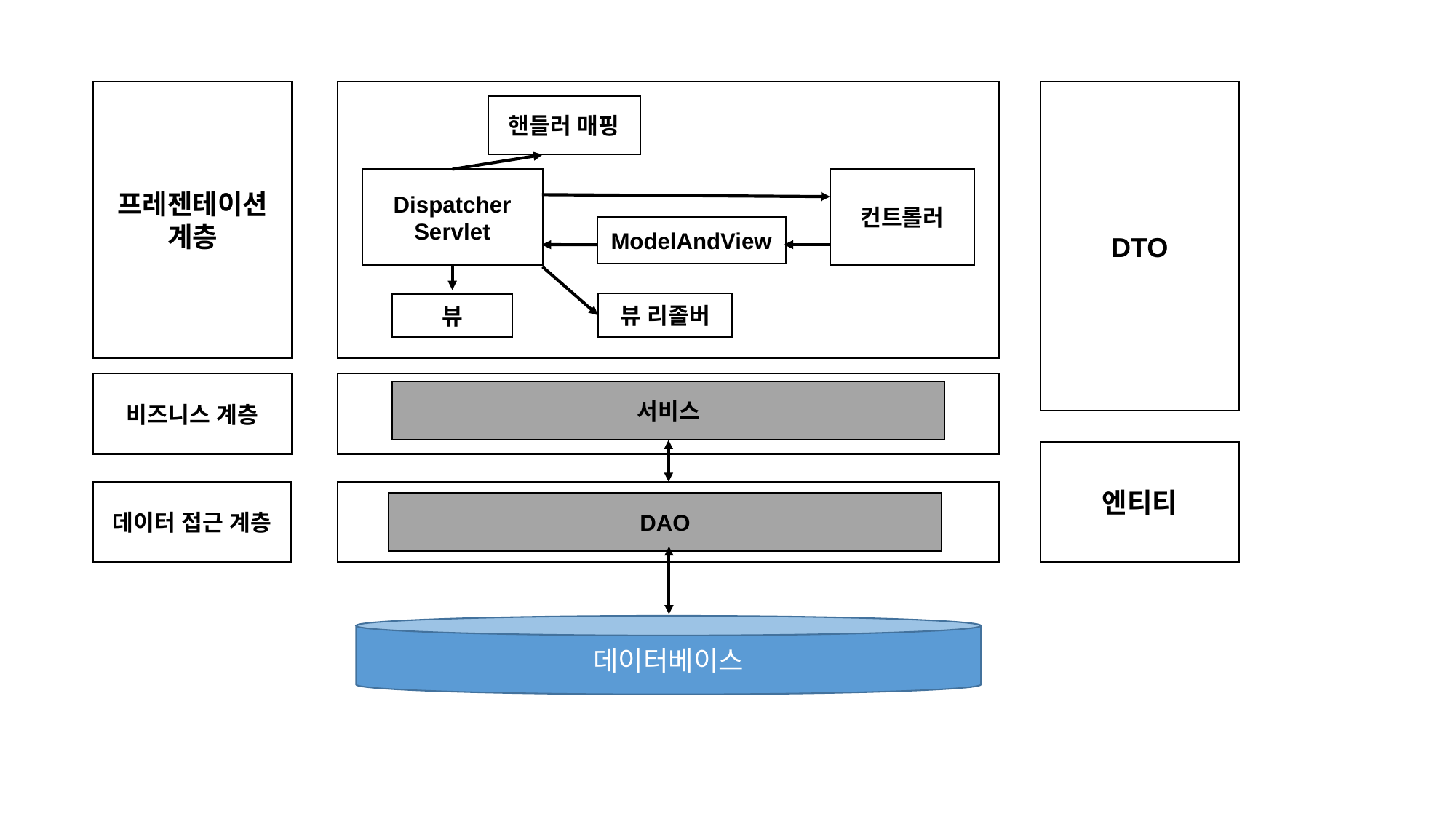

DTO
프레젠테이션
계층
핸들러 매핑
Dispatcher
Servlet
컨트롤러
ModelAndView
뷰 리졸버
뷰
비즈니스 계층

서비스
엔티티
데이터 접근 계층

DAO
데이터베이스